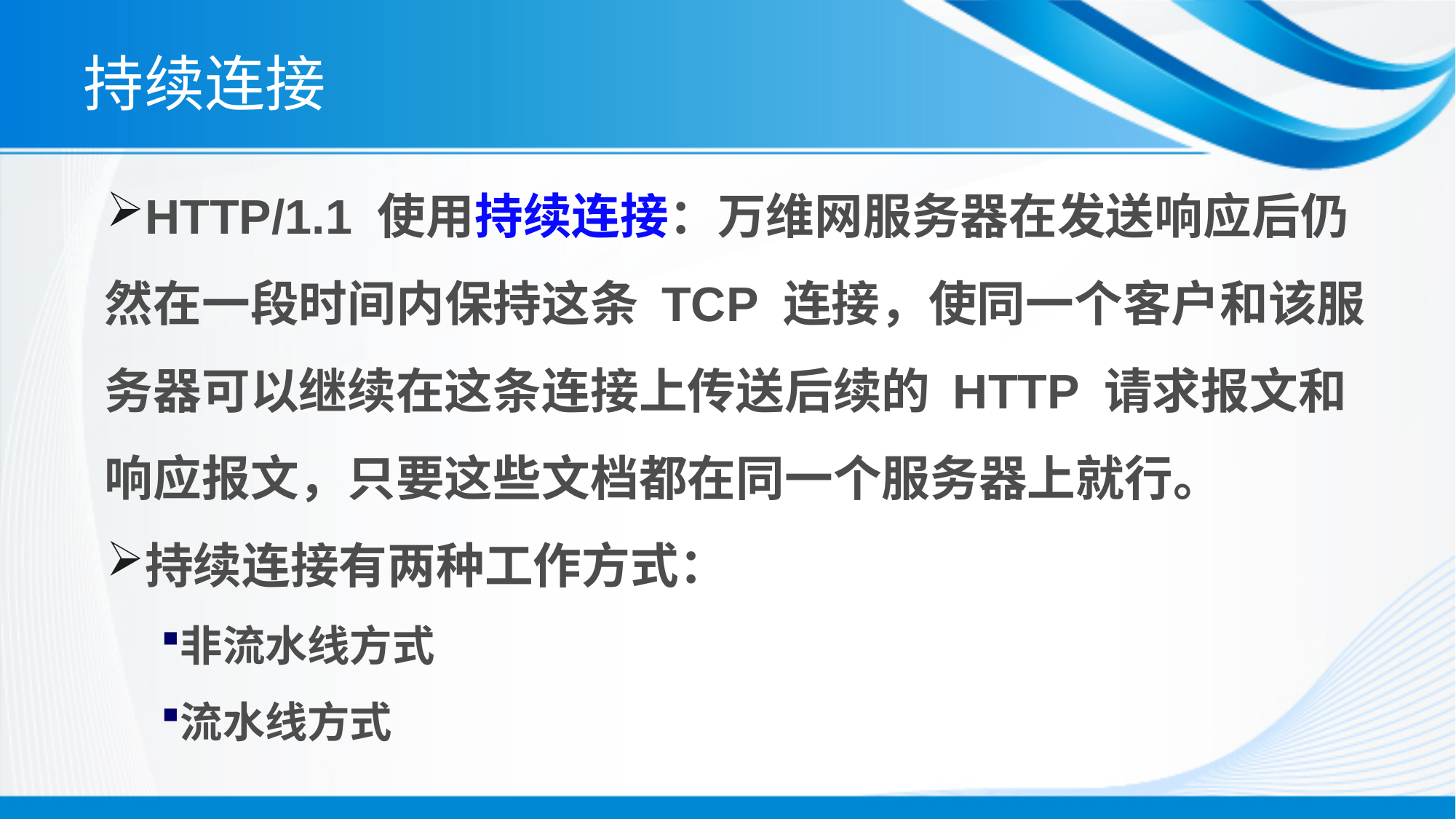

# 持续连接
HTTP/1.1 使用持续连接：万维网服务器在发送响应后仍然在一段时间内保持这条 TCP 连接，使同一个客户和该服务器可以继续在这条连接上传送后续的 HTTP 请求报文和响应报文，只要这些文档都在同一个服务器上就行。
持续连接有两种工作方式：
非流水线方式
流水线方式